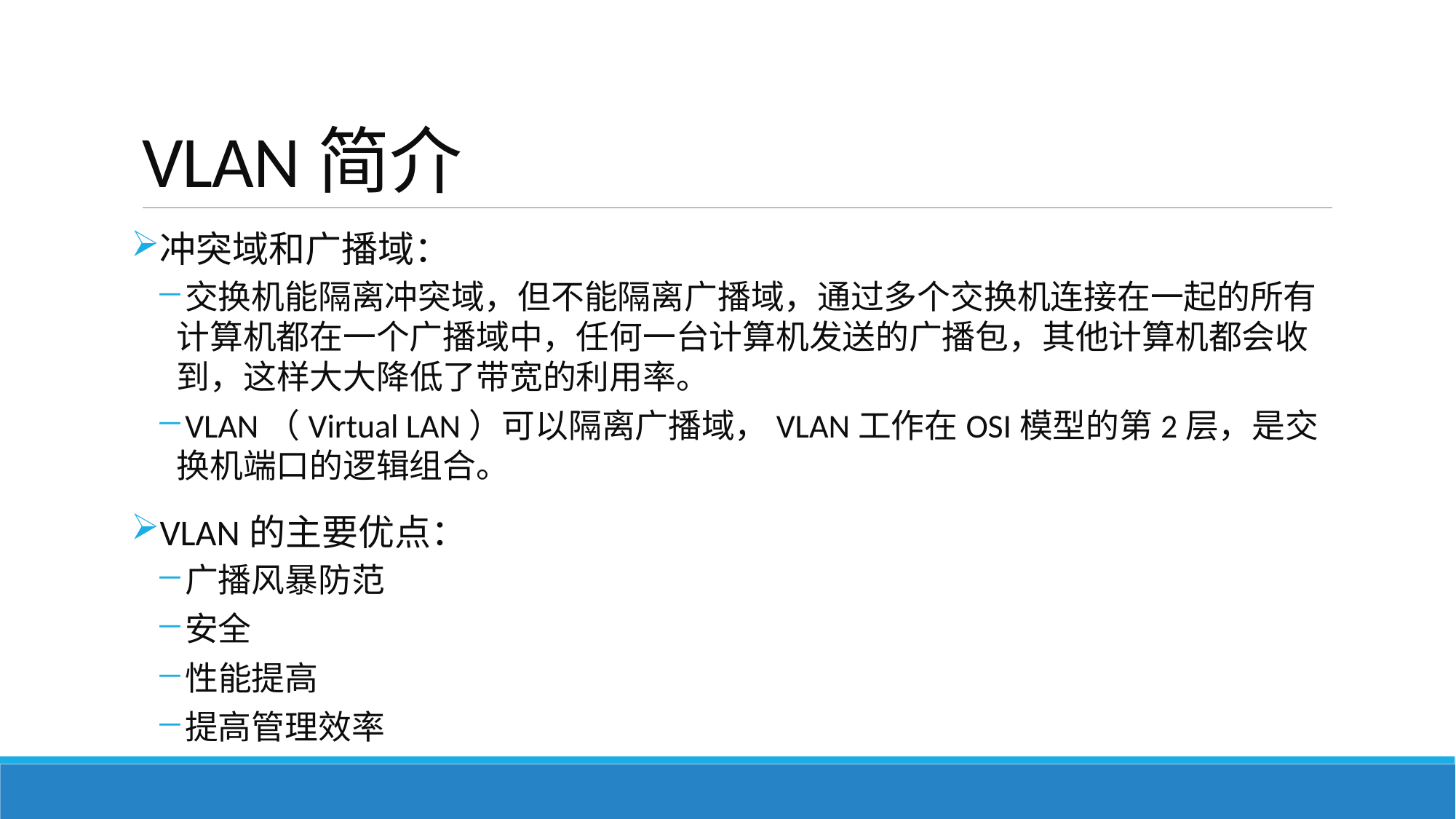

# VLAN简介
冲突域和广播域：
交换机能隔离冲突域，但不能隔离广播域，通过多个交换机连接在一起的所有计算机都在一个广播域中，任何一台计算机发送的广播包，其他计算机都会收到，这样大大降低了带宽的利用率。
VLAN（Virtual LAN）可以隔离广播域，VLAN工作在OSI模型的第2层，是交换机端口的逻辑组合。
VLAN的主要优点：
广播风暴防范
安全
性能提高
提高管理效率